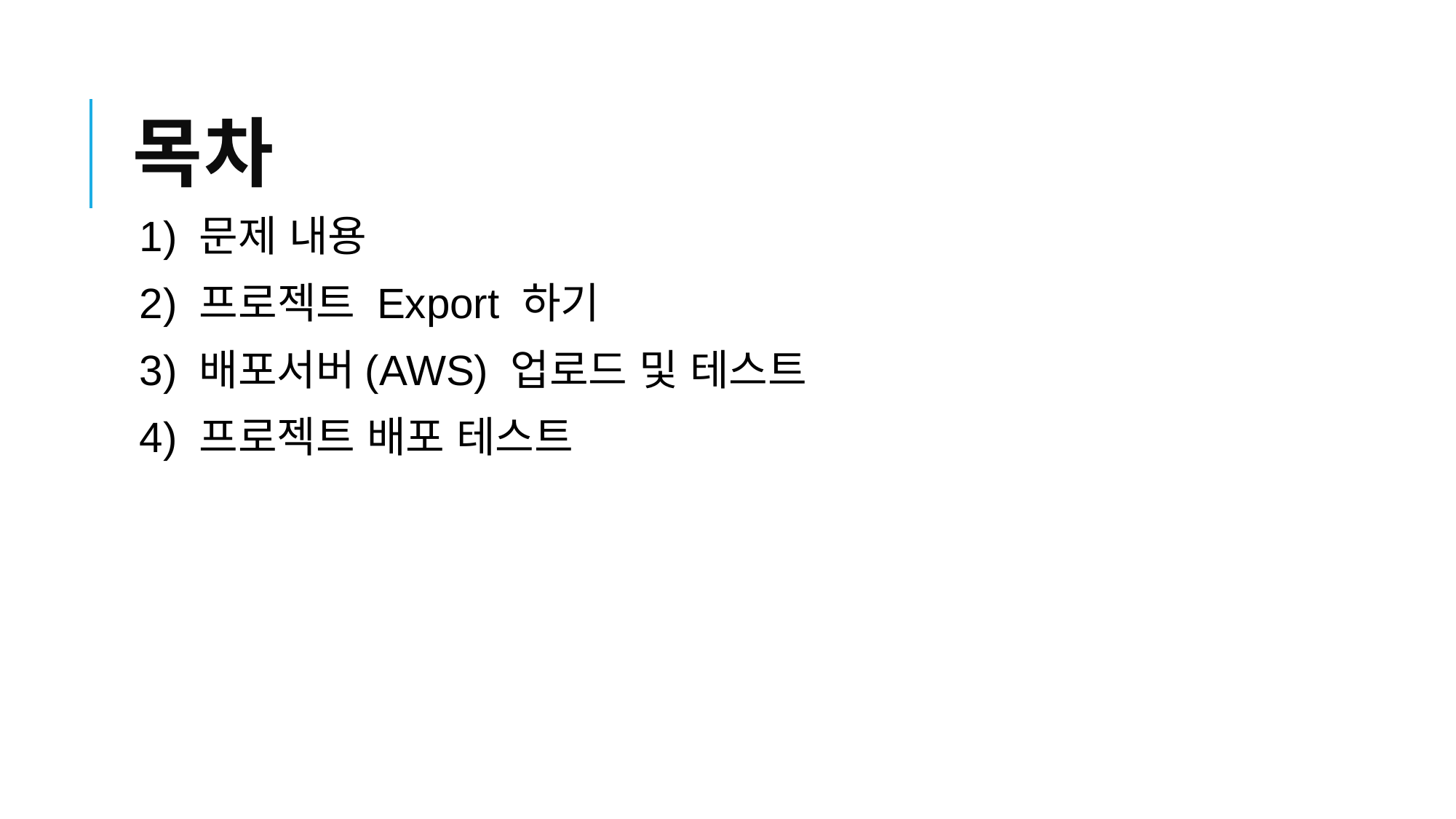

# 목차
1) 문제 내용
2) 프로젝트 Export 하기
 3) 배포서버(AWS) 업로드 및 테스트
 4) 프로젝트 배포 테스트